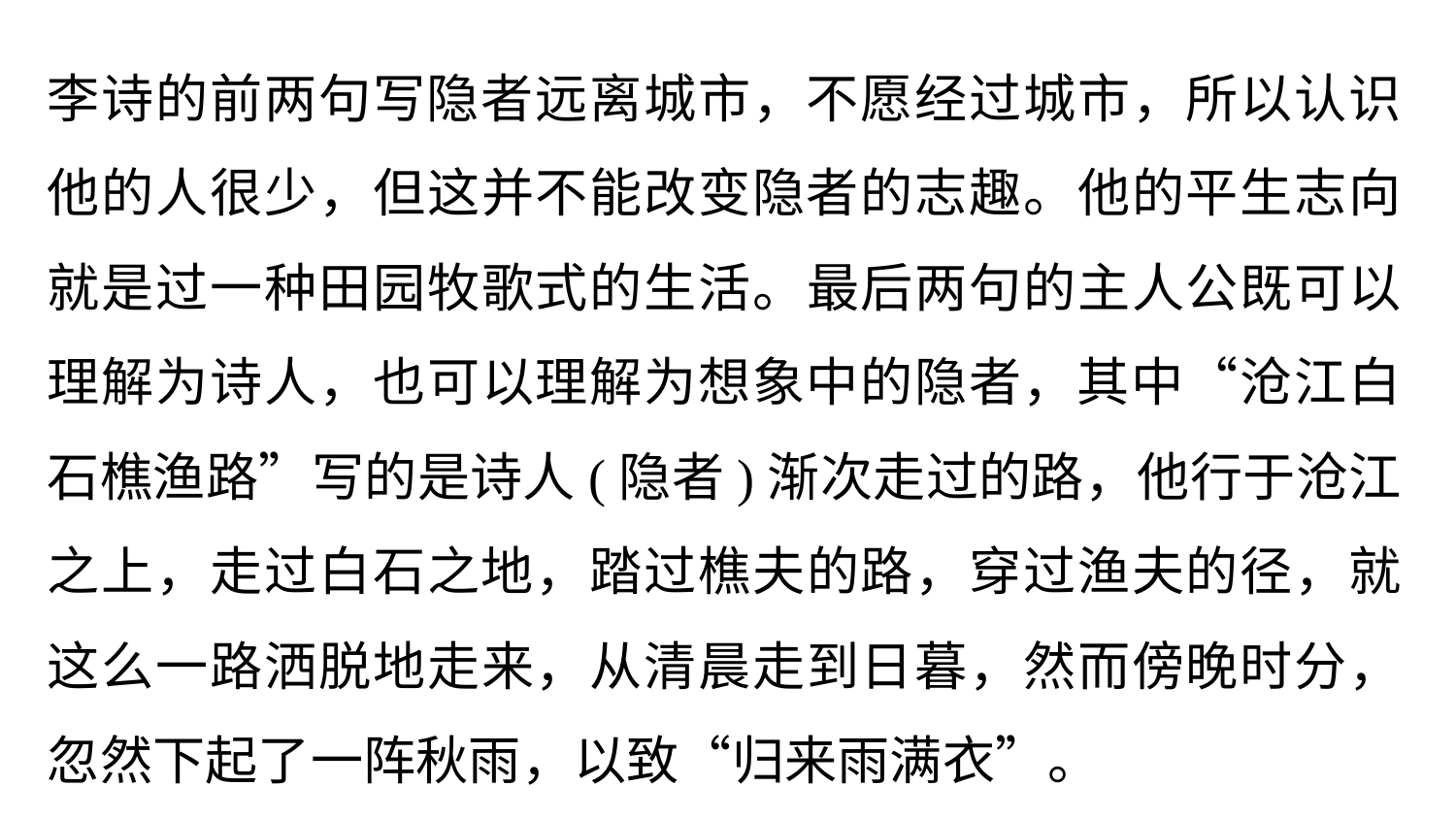

李诗的前两句写隐者远离城市，不愿经过城市，所以认识他的人很少，但这并不能改变隐者的志趣。他的平生志向就是过一种田园牧歌式的生活。最后两句的主人公既可以理解为诗人，也可以理解为想象中的隐者，其中“沧江白石樵渔路”写的是诗人(隐者)渐次走过的路，他行于沧江之上，走过白石之地，踏过樵夫的路，穿过渔夫的径，就这么一路洒脱地走来，从清晨走到日暮，然而傍晚时分，忽然下起了一阵秋雨，以致“归来雨满衣”。